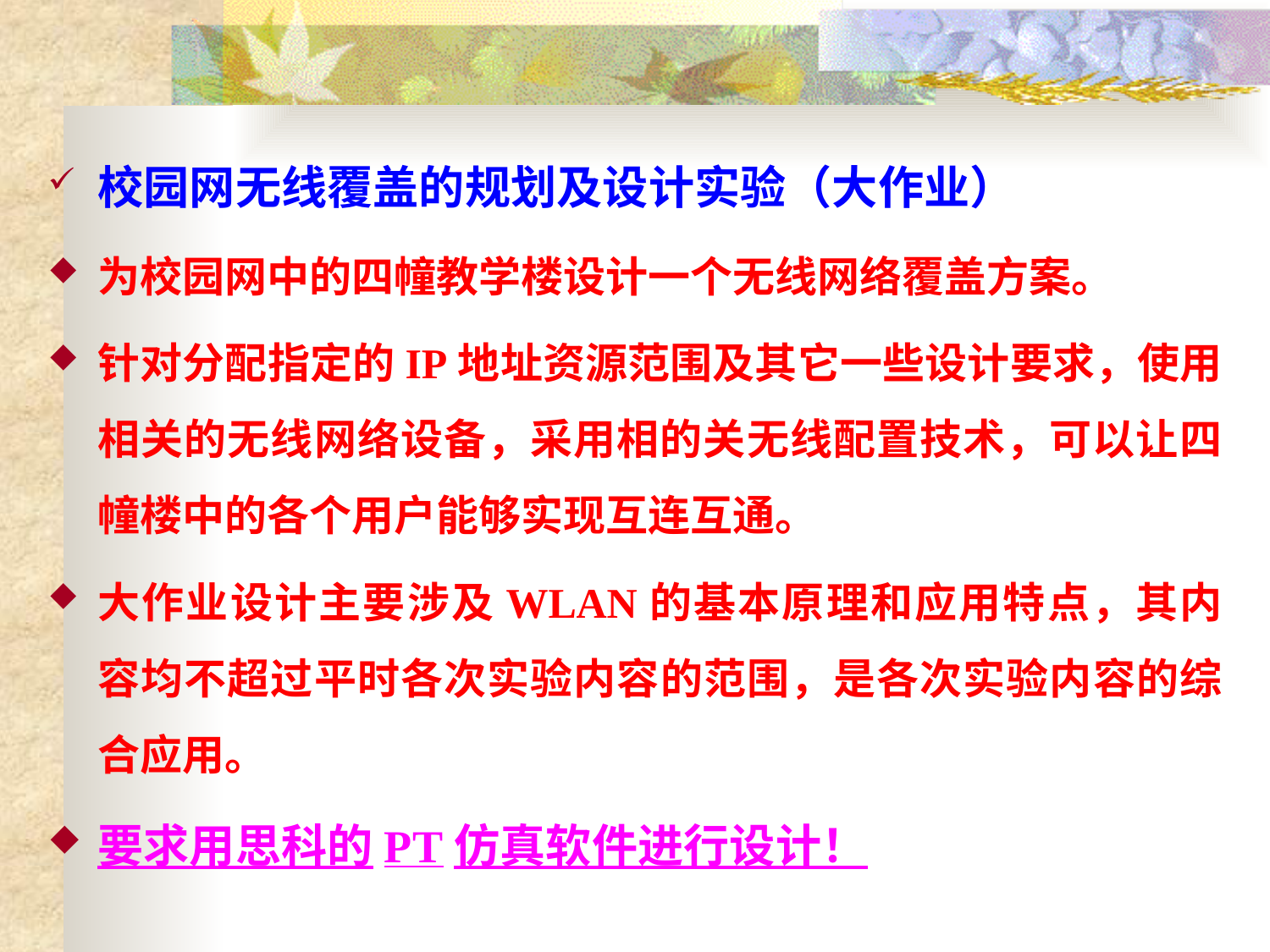

校园网无线覆盖的规划及设计实验（大作业）
为校园网中的四幢教学楼设计一个无线网络覆盖方案。
针对分配指定的IP地址资源范围及其它一些设计要求，使用相关的无线网络设备，采用相的关无线配置技术，可以让四幢楼中的各个用户能够实现互连互通。
大作业设计主要涉及WLAN的基本原理和应用特点，其内容均不超过平时各次实验内容的范围，是各次实验内容的综合应用。
要求用思科的PT仿真软件进行设计！